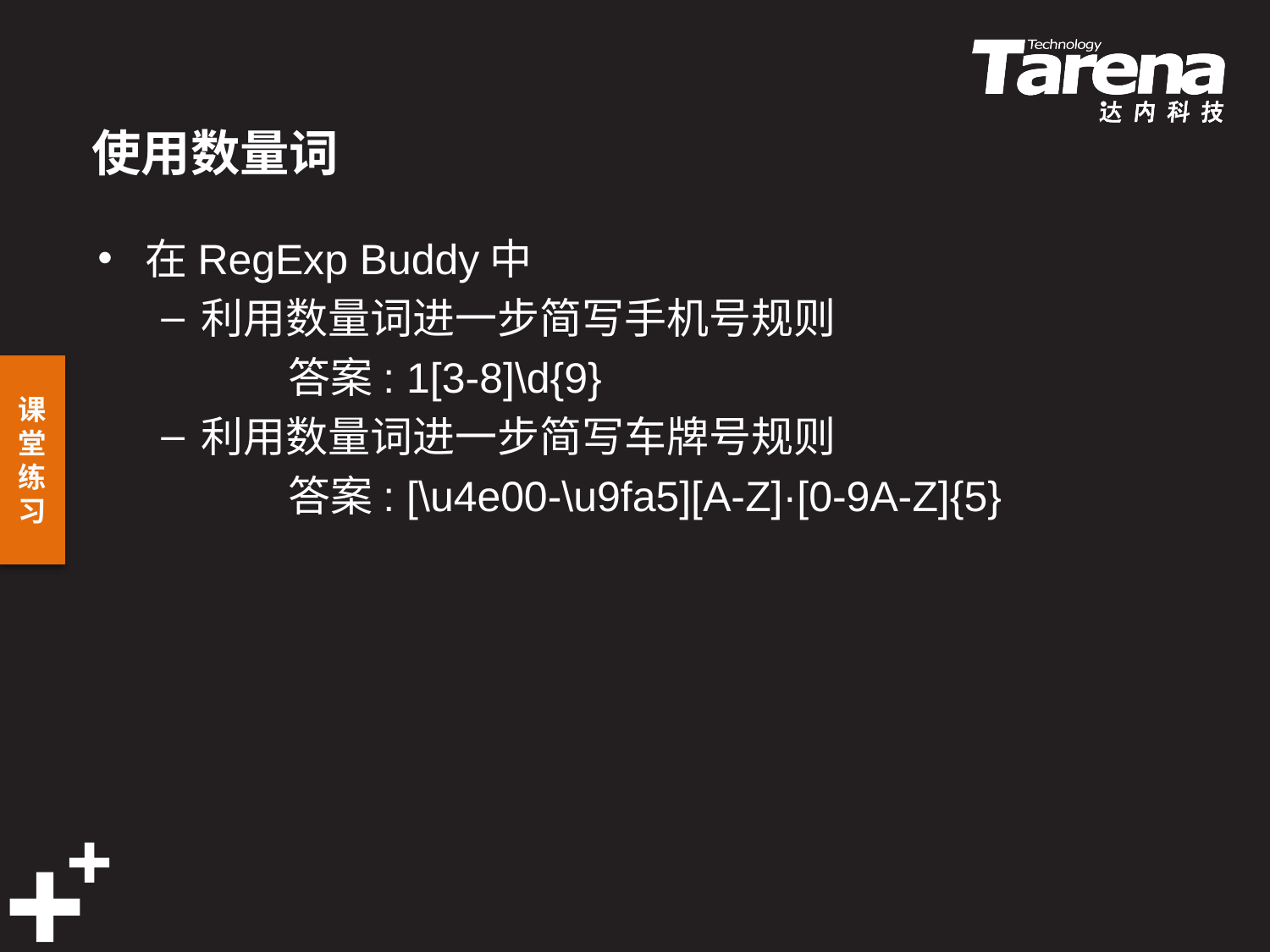

# 使用数量词
在RegExp Buddy中
利用数量词进一步简写手机号规则
	答案: 1[3-8]\d{9}
利用数量词进一步简写车牌号规则
	答案: [\u4e00-\u9fa5][A-Z]·[0-9A-Z]{5}